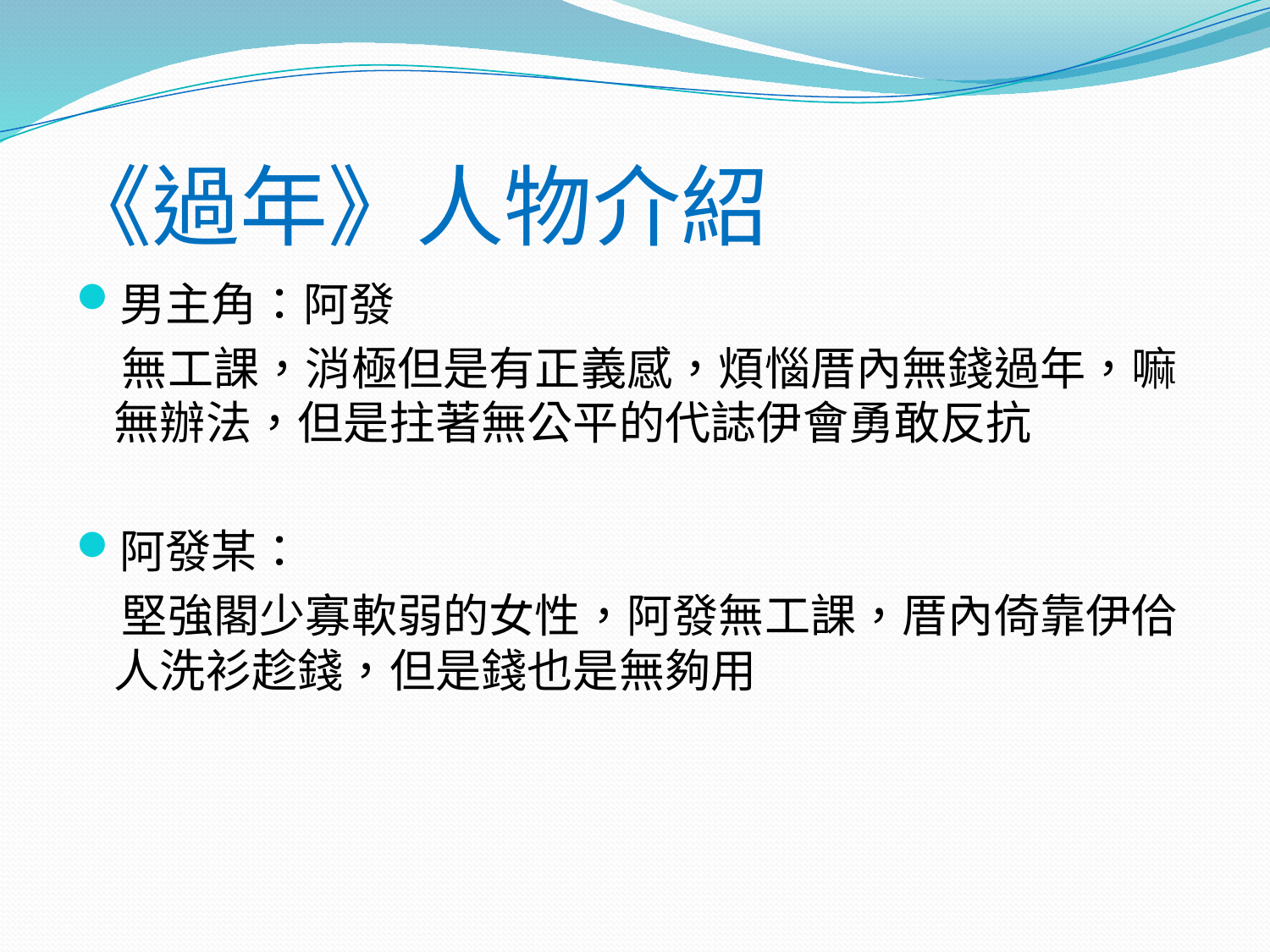

# 《過年》人物介紹
男主角：阿發
　無工課，消極但是有正義感，煩惱厝內無錢過年，嘛  無辦法，但是拄著無公平的代誌伊會勇敢反抗

阿發某：
　堅強閣少寡軟弱的女性，阿發無工課，厝內倚靠伊佮人洗衫趁錢，但是錢也是無夠用